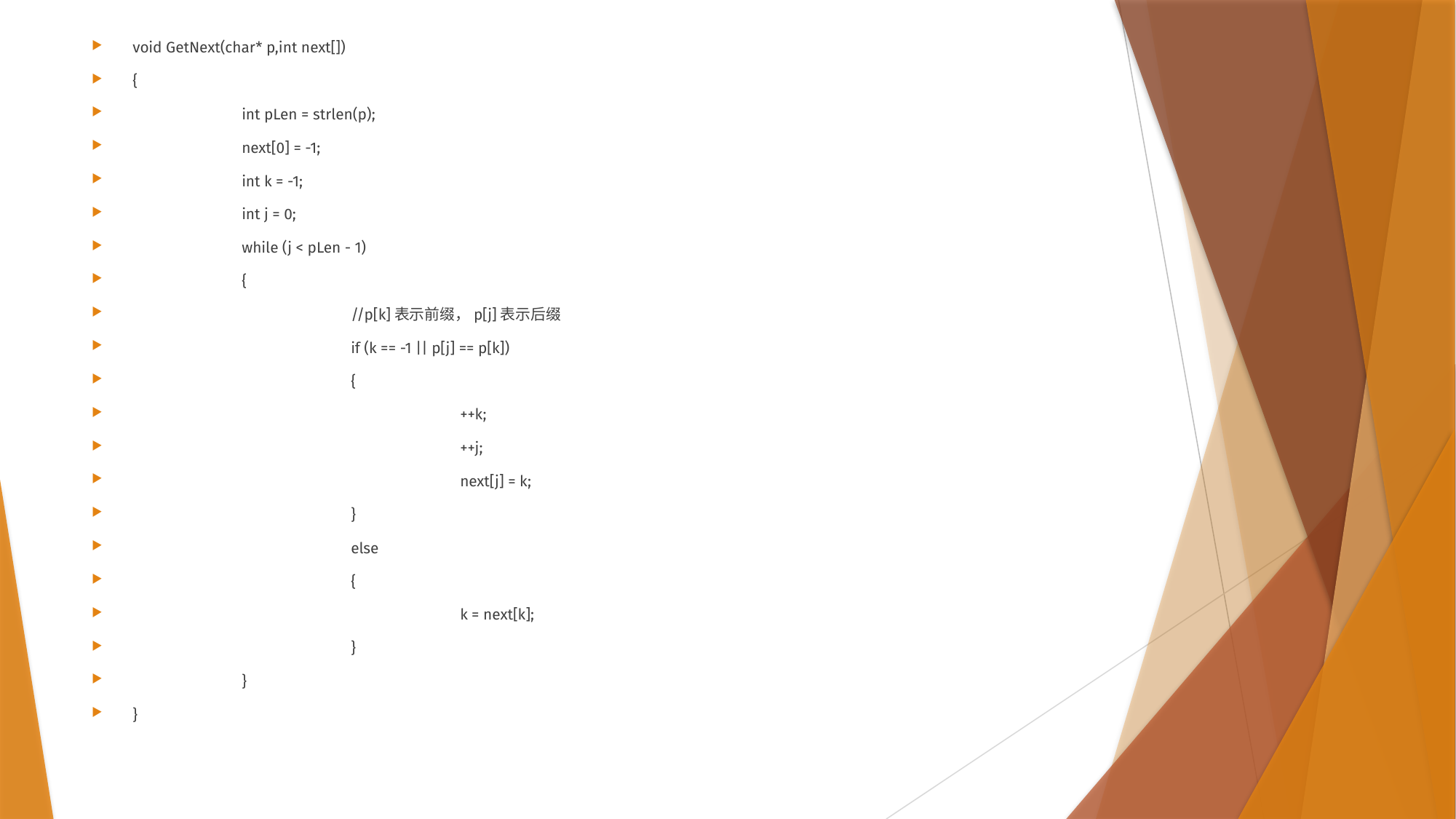

void GetNext(char* p,int next[])
{
	int pLen = strlen(p);
	next[0] = -1;
	int k = -1;
	int j = 0;
	while (j < pLen - 1)
	{
		//p[k]表示前缀，p[j]表示后缀
		if (k == -1 || p[j] == p[k])
		{
			++k;
			++j;
			next[j] = k;
		}
		else
		{
			k = next[k];
		}
	}
}